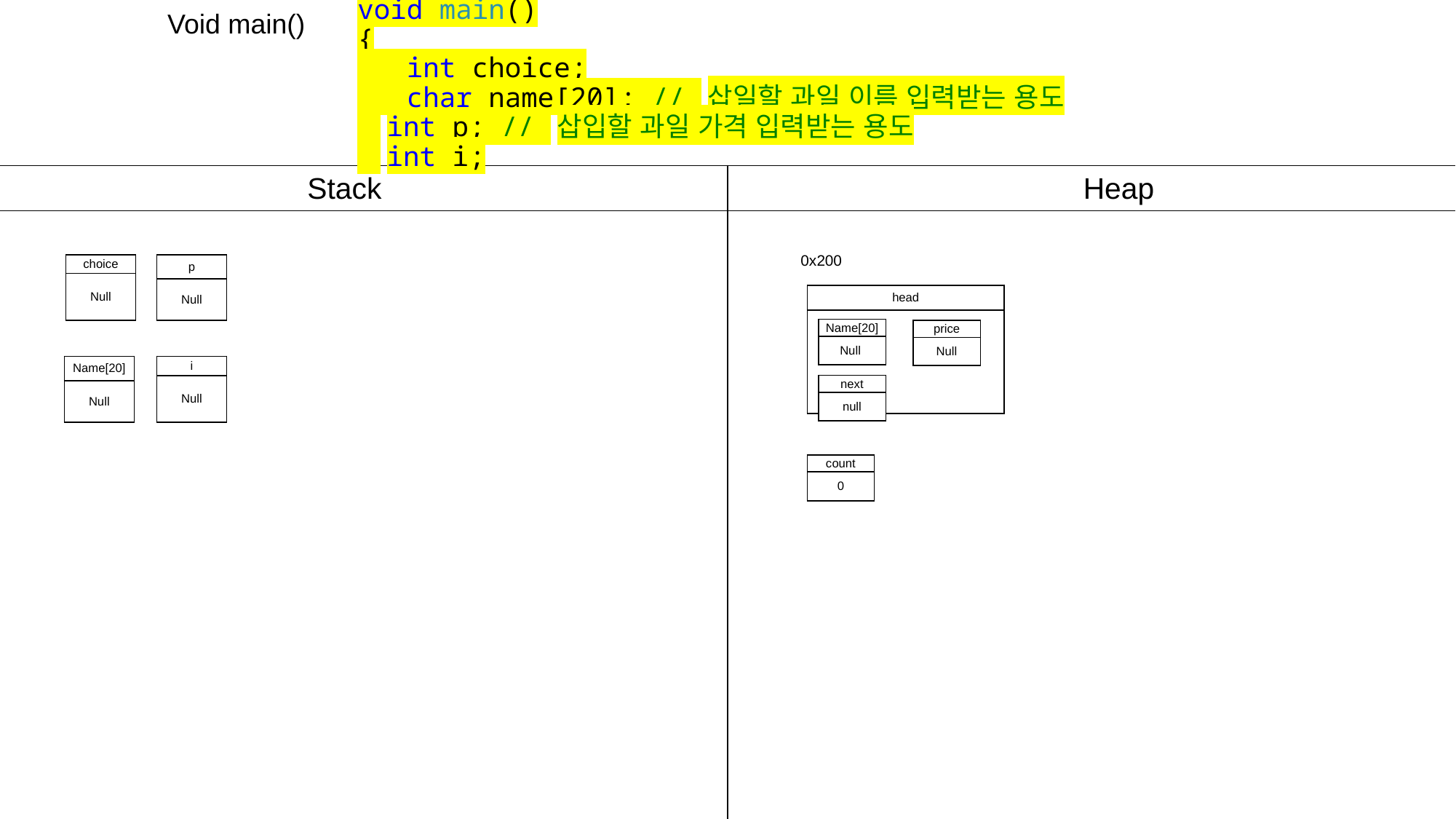

Void main()
# void main() { int choice; char name[20]; // 삽일할 과일 이름 입력받는 용도 int p; // 삽입할 과일 가격 입력받는 용도 int i;
0x200
| p |
| --- |
| Null |
| choice |
| --- |
| Null |
| head |
| --- |
|  |
| Name[20] |
| --- |
| Null |
| price |
| --- |
| Null |
| Name[20] |
| --- |
| Null |
| i |
| --- |
| Null |
| next |
| --- |
| null |
| count |
| --- |
| 0 |